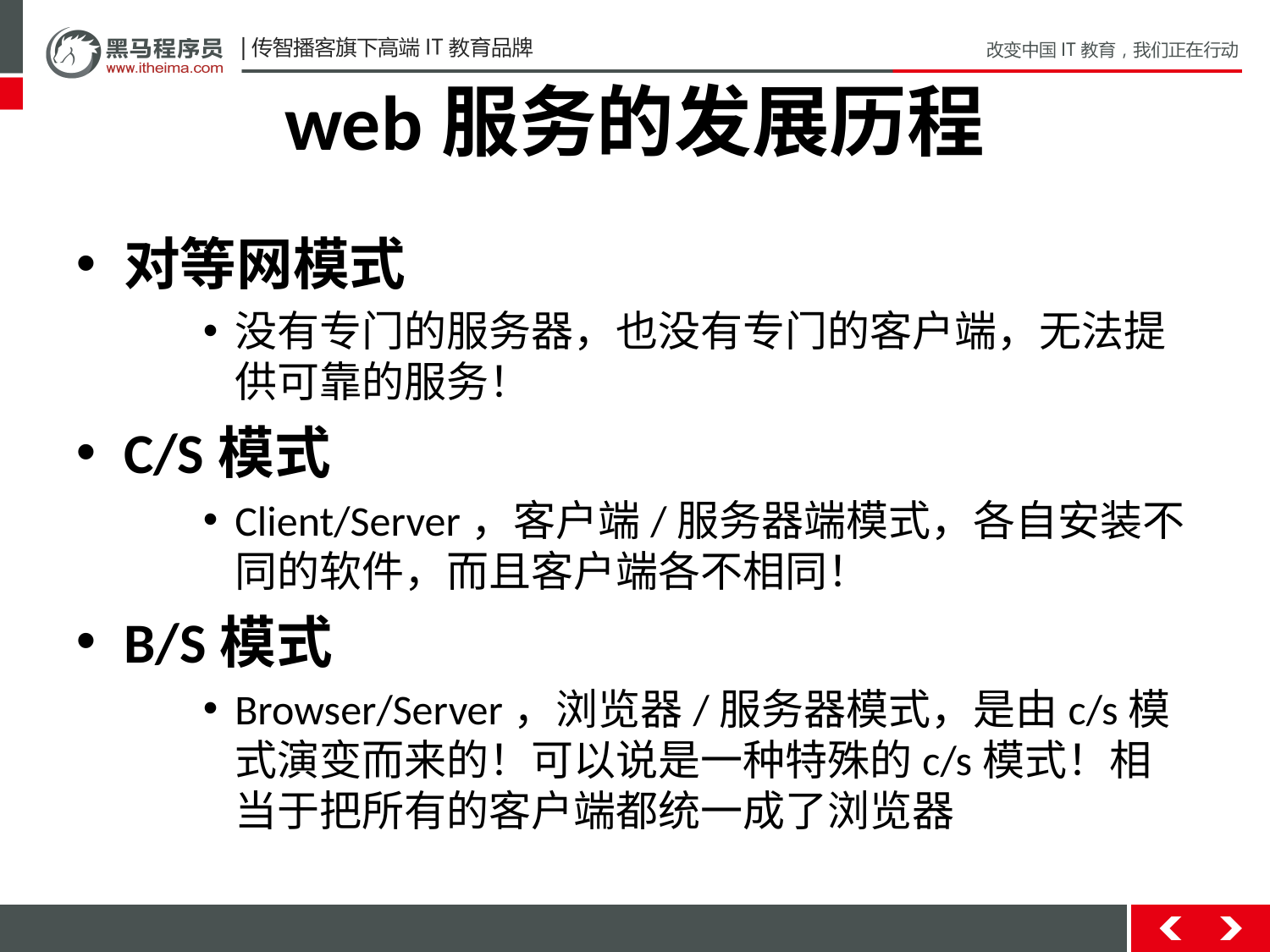

# web服务的发展历程
对等网模式
没有专门的服务器，也没有专门的客户端，无法提供可靠的服务！
C/S模式
Client/Server，客户端/服务器端模式，各自安装不同的软件，而且客户端各不相同！
B/S模式
Browser/Server，浏览器/服务器模式，是由c/s模式演变而来的！可以说是一种特殊的c/s模式！相当于把所有的客户端都统一成了浏览器